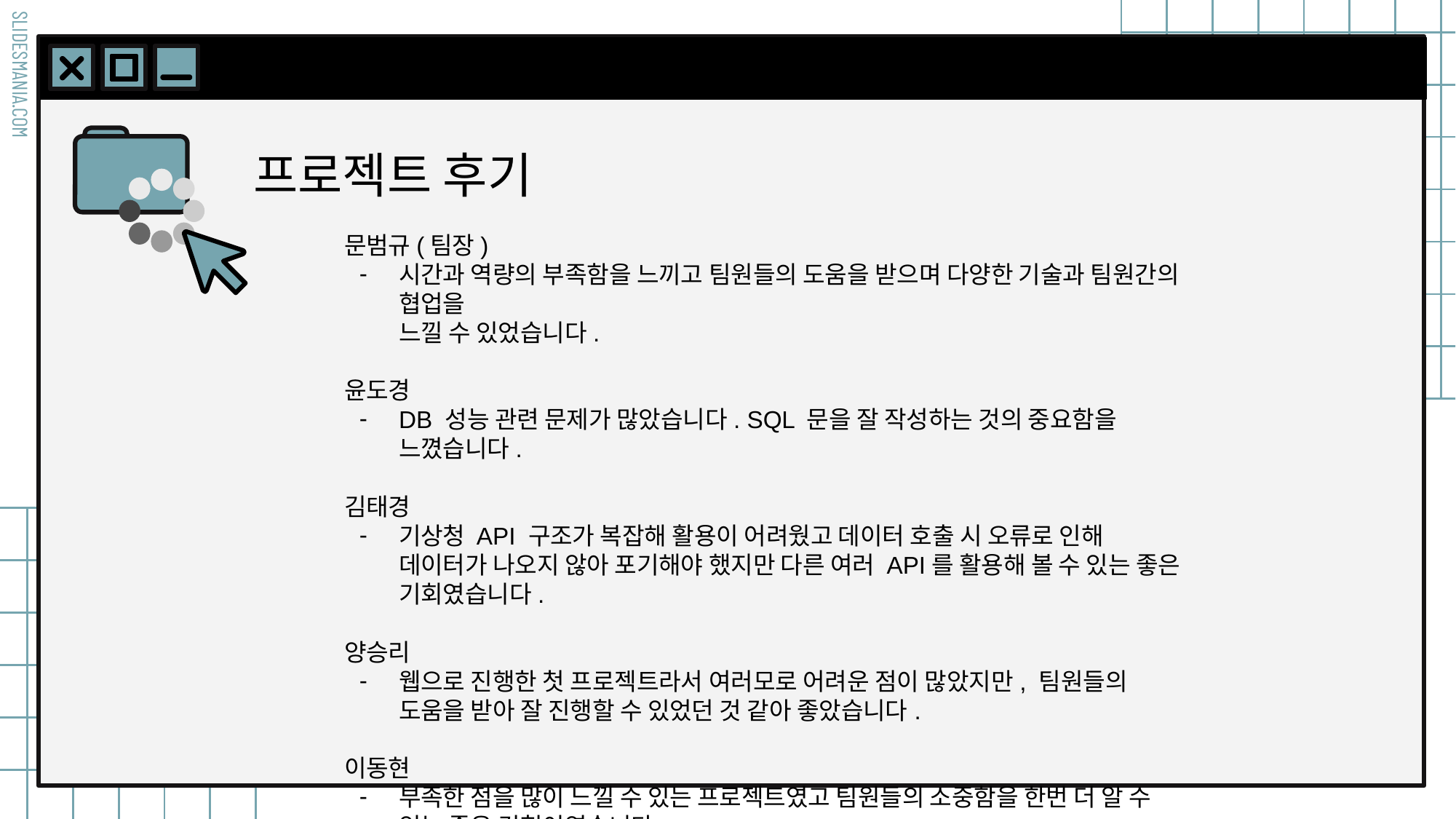

# 프로젝트 후기
문범규(팀장)
시간과 역량의 부족함을 느끼고 팀원들의 도움을 받으며 다양한 기술과 팀원간의 협업을
느낄 수 있었습니다.

윤도경
DB 성능 관련 문제가 많았습니다. SQL 문을 잘 작성하는 것의 중요함을 느꼈습니다.

김태경
기상청 API 구조가 복잡해 활용이 어려웠고 데이터 호출 시 오류로 인해 데이터가 나오지 않아 포기해야 했지만 다른 여러 API를 활용해 볼 수 있는 좋은 기회였습니다.

양승리
웹으로 진행한 첫 프로젝트라서 여러모로 어려운 점이 많았지만, 팀원들의 도움을 받아 잘 진행할 수 있었던 것 같아 좋았습니다.

이동현
부족한 점을 많이 느낄 수 있는 프로젝트였고 팀원들의 소중함을 한번 더 알 수 있는 좋은 경험이였습니다.